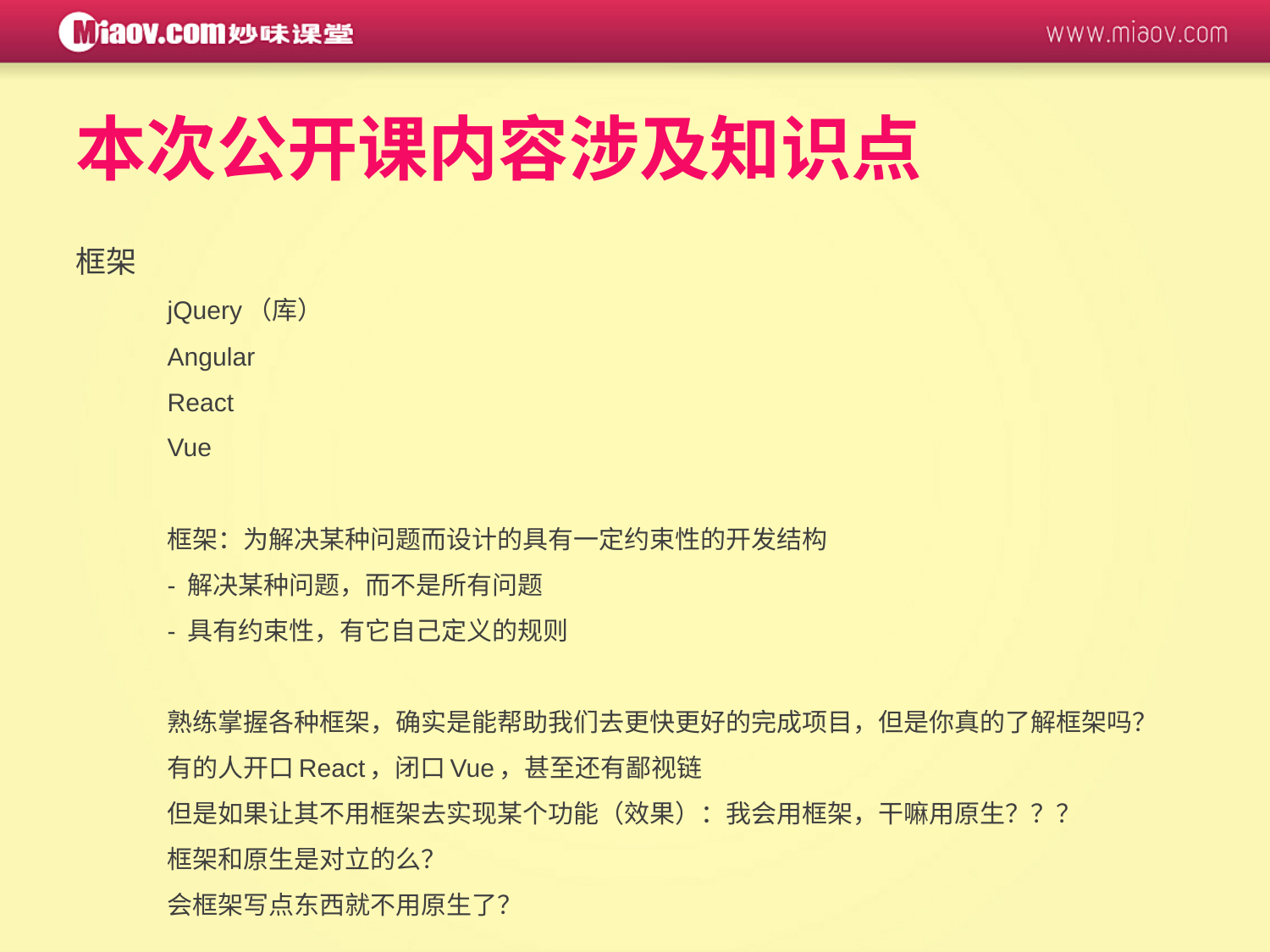

# 本次公开课内容涉及知识点
框架
	jQuery（库）
	Angular
	React
	Vue

	框架：为解决某种问题而设计的具有一定约束性的开发结构
		- 解决某种问题，而不是所有问题
		- 具有约束性，有它自己定义的规则

	熟练掌握各种框架，确实是能帮助我们去更快更好的完成项目，但是你真的了解框架吗？
	有的人开口React，闭口Vue，甚至还有鄙视链
	但是如果让其不用框架去实现某个功能（效果）：我会用框架，干嘛用原生？？？
		框架和原生是对立的么？
		会框架写点东西就不用原生了？